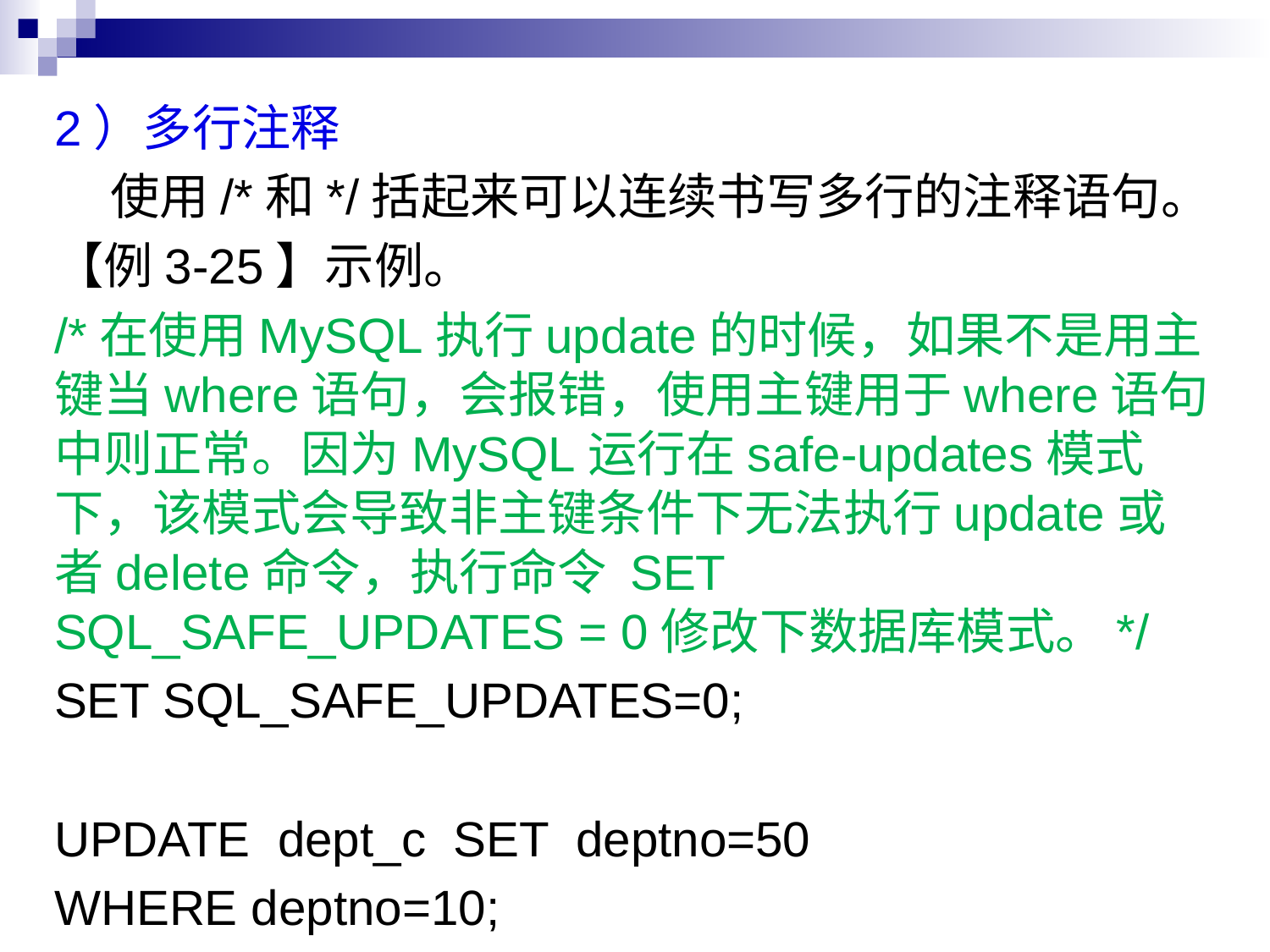

2）多行注释
    使用/*和*/括起来可以连续书写多行的注释语句。
【例3-25】示例。
/*在使用MySQL执行update的时候，如果不是用主键当where语句，会报错，使用主键用于where语句中则正常。因为MySQL运行在safe-updates模式下，该模式会导致非主键条件下无法执行update或者delete命令，执行命令 SET SQL_SAFE_UPDATES = 0修改下数据库模式。*/
SET SQL_SAFE_UPDATES=0;

UPDATE  dept_c  SET  deptno=50
WHERE deptno=10;